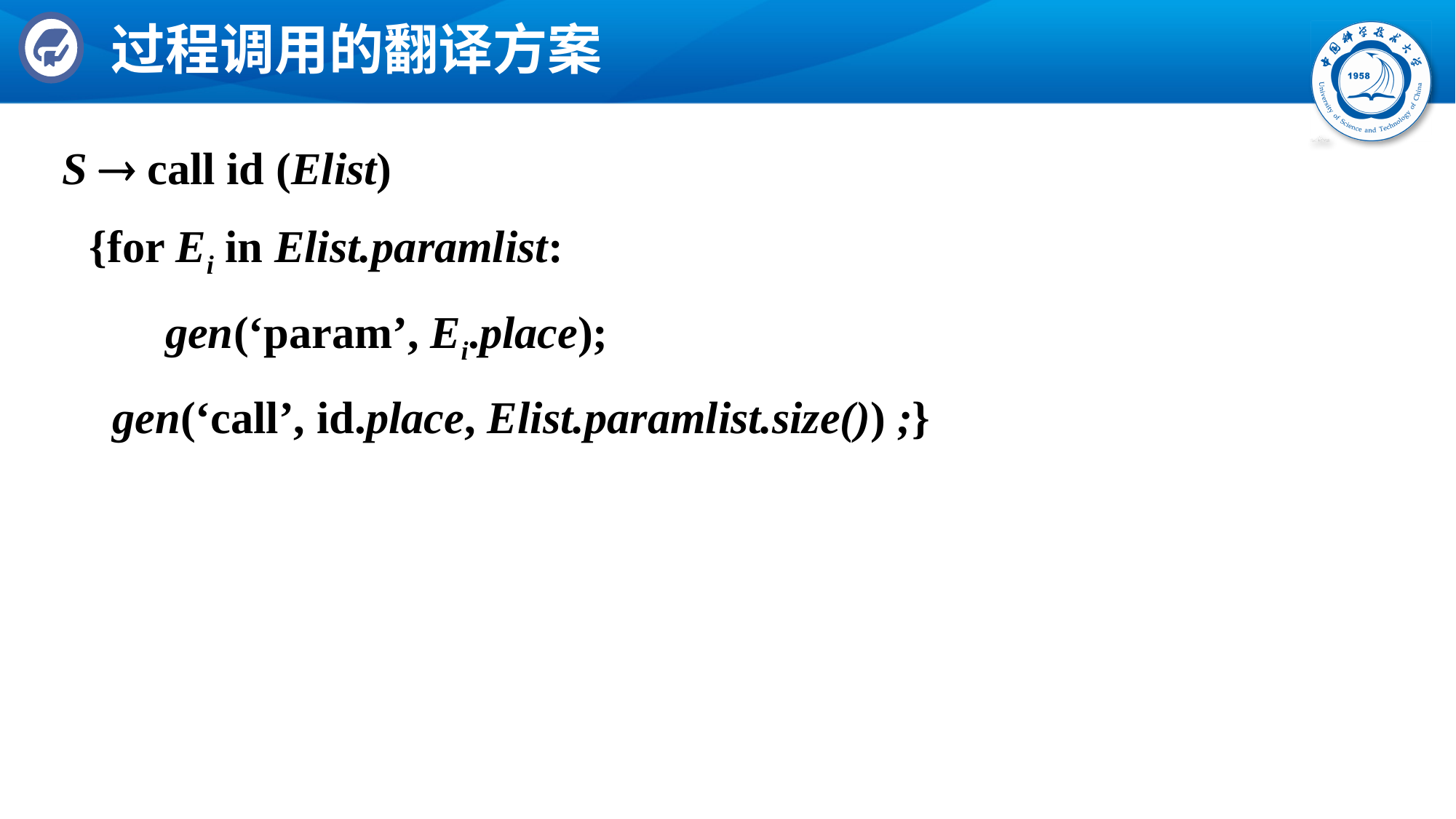

# 过程调用的翻译方案
S → call id (Elist)
	{for Ei in Elist.paramlist:
         gen(‘param’, Ei.place);
	  gen(‘call’, id.place, Elist.paramlist.size()) ;}